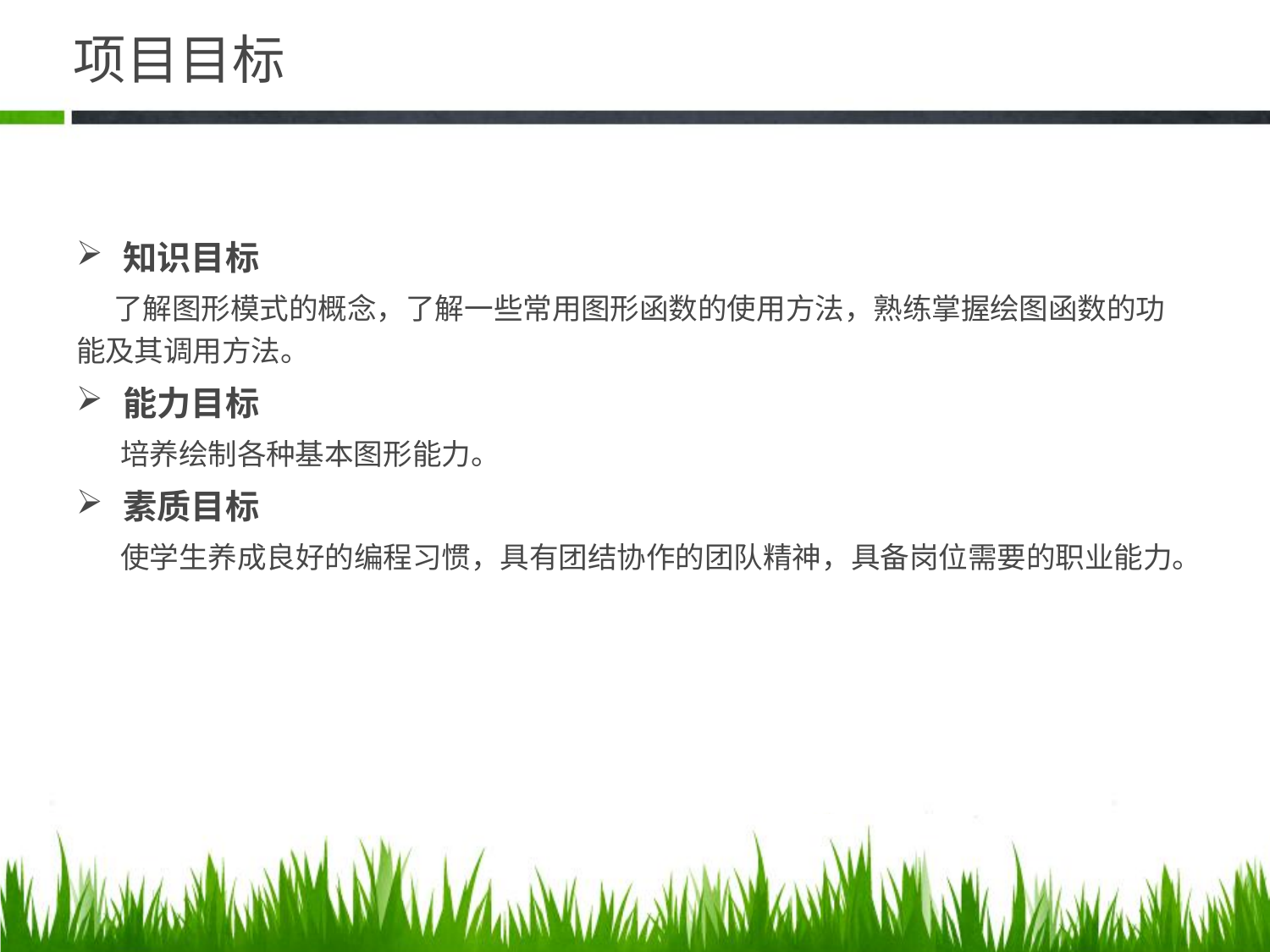

# 项目目标
知识目标
     了解图形模式的概念，了解一些常用图形函数的使用方法，熟练掌握绘图函数的功能及其调用方法。
能力目标
      培养绘制各种基本图形能力。
素质目标
      使学生养成良好的编程习惯，具有团结协作的团队精神，具备岗位需要的职业能力。